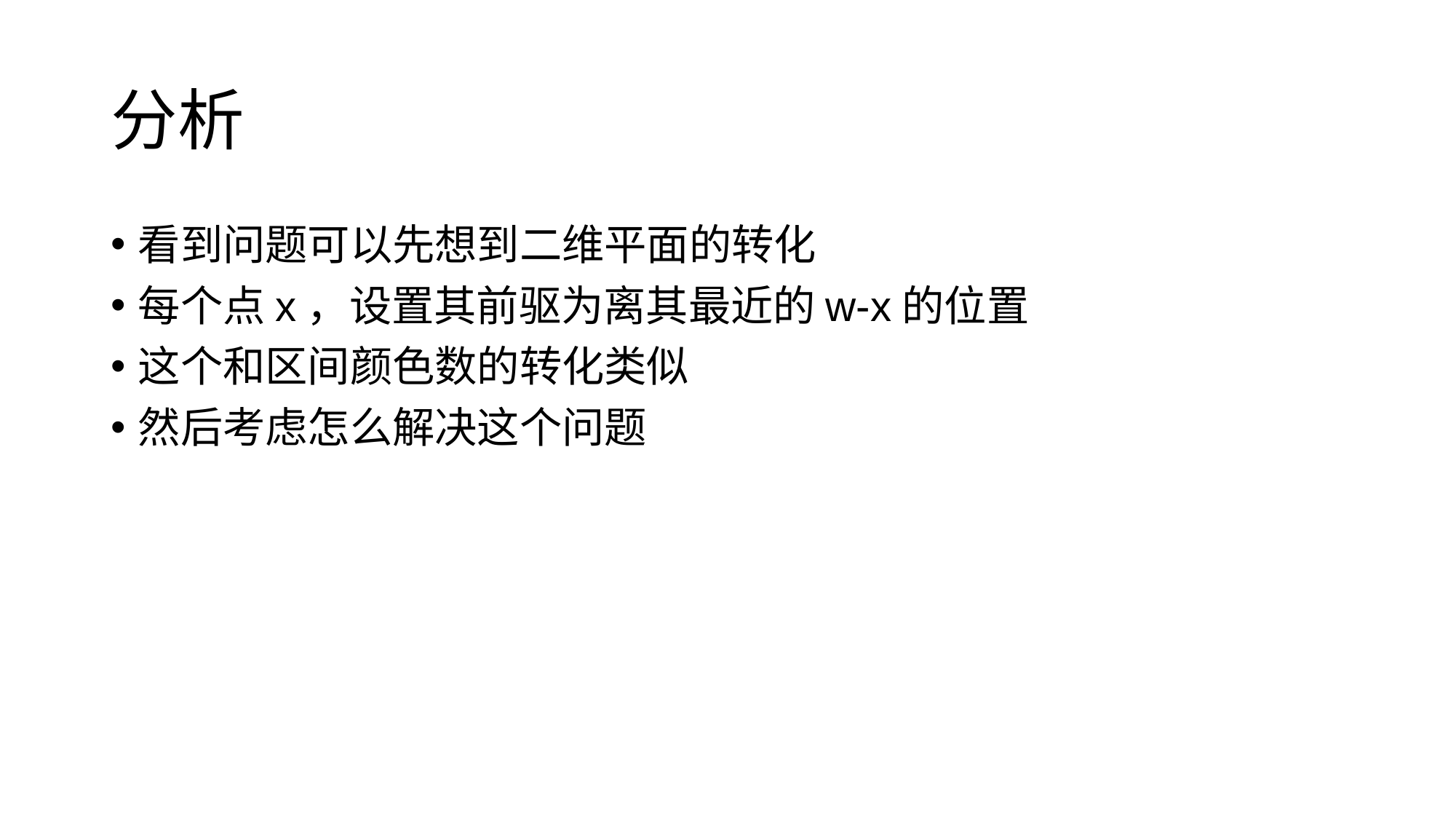

# 分析
看到问题可以先想到二维平面的转化
每个点x，设置其前驱为离其最近的w-x的位置
这个和区间颜色数的转化类似
然后考虑怎么解决这个问题